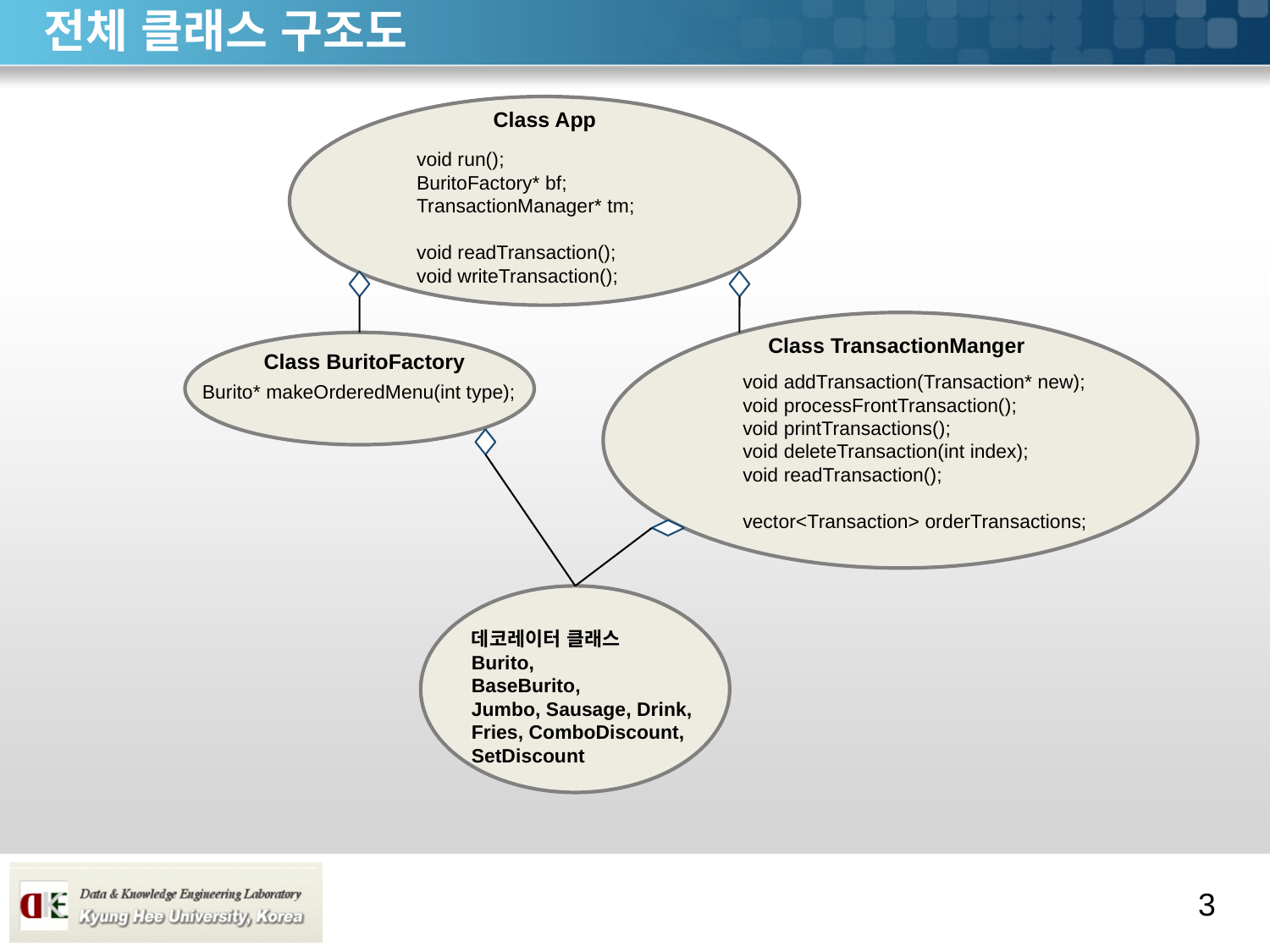

# 전체 클래스 구조도

Class App
void run();
BuritoFactory* bf;
TransactionManager* tm;

void readTransaction();
void writeTransaction();

Class TransactionManger
void addTransaction(Transaction* new);
void processFrontTransaction();
void printTransactions();
void deleteTransaction(int index);
void readTransaction();

vector<Transaction> orderTransactions;

Class BuritoFactory
Burito* makeOrderedMenu(int type);

데코레이터 클래스
Burito,
BaseBurito,
Jumbo, Sausage, Drink,
Fries, ComboDiscount,
SetDiscount